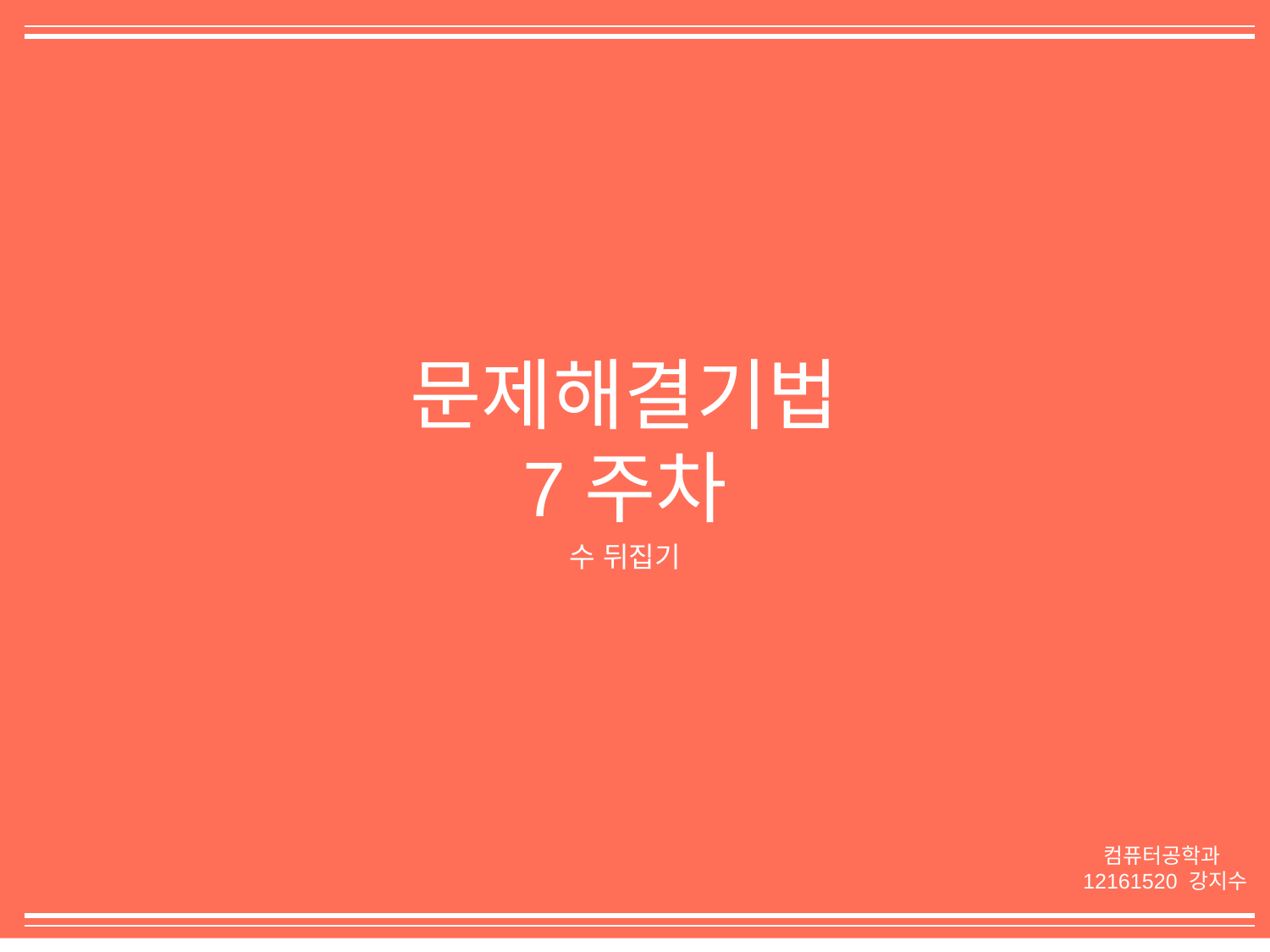

문제해결기법
7주차
수 뒤집기
컴퓨터공학과
12161520 강지수